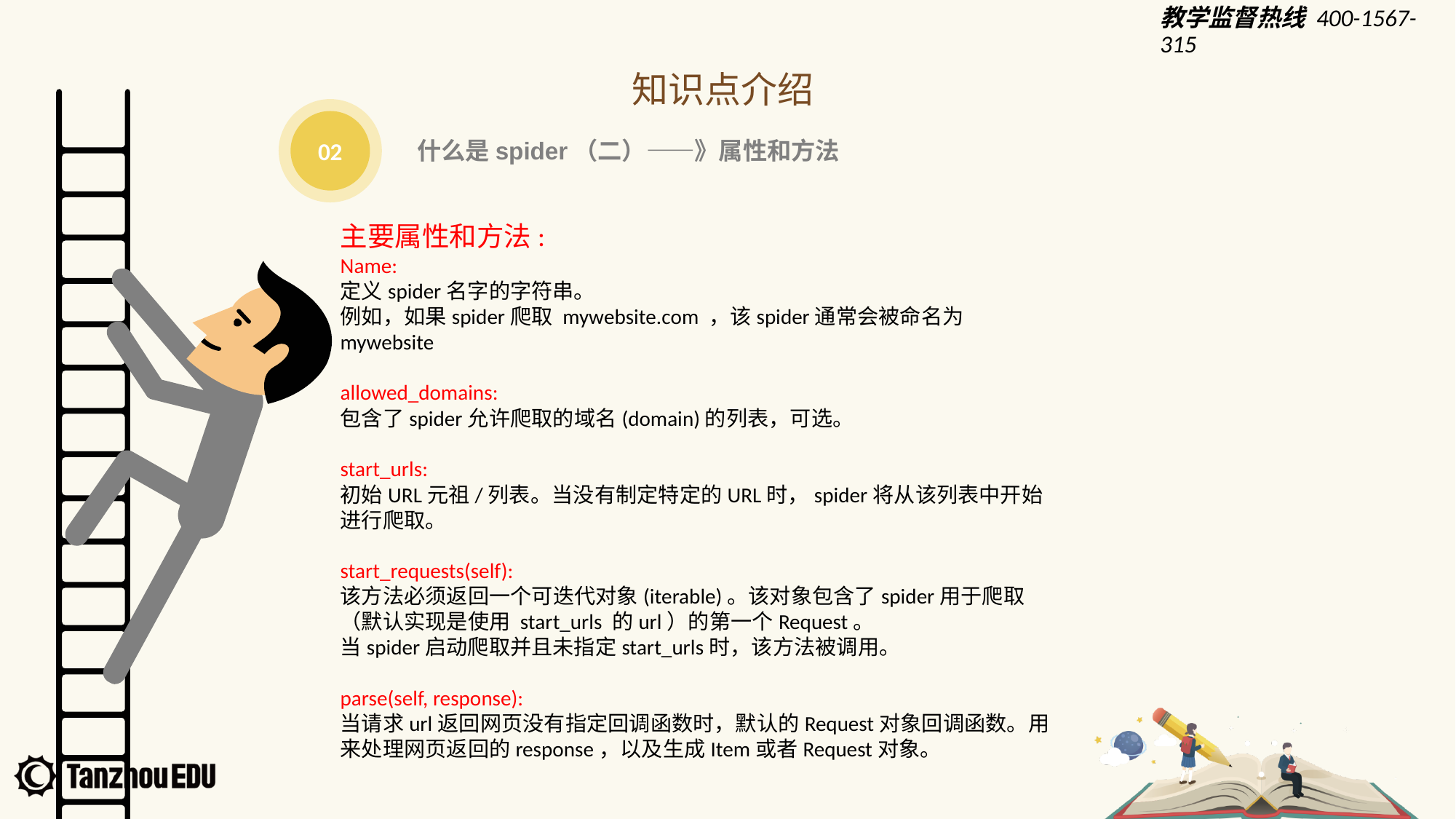

知识点介绍

02
什么是spider（二）——》属性和方法
主要属性和方法:
Name:
定义spider名字的字符串。
例如，如果spider爬取 mywebsite.com ，该spider通常会被命名为 mywebsite

allowed_domains:
包含了spider允许爬取的域名(domain)的列表，可选。

start_urls:
初始URL元祖/列表。当没有制定特定的URL时，spider将从该列表中开始进行爬取。

start_requests(self):
该方法必须返回一个可迭代对象(iterable)。该对象包含了spider用于爬取（默认实现是使用 start_urls 的url）的第一个Request。
当spider启动爬取并且未指定start_urls时，该方法被调用。

parse(self, response):
当请求url返回网页没有指定回调函数时，默认的Request对象回调函数。用来处理网页返回的response，以及生成Item或者Request对象。